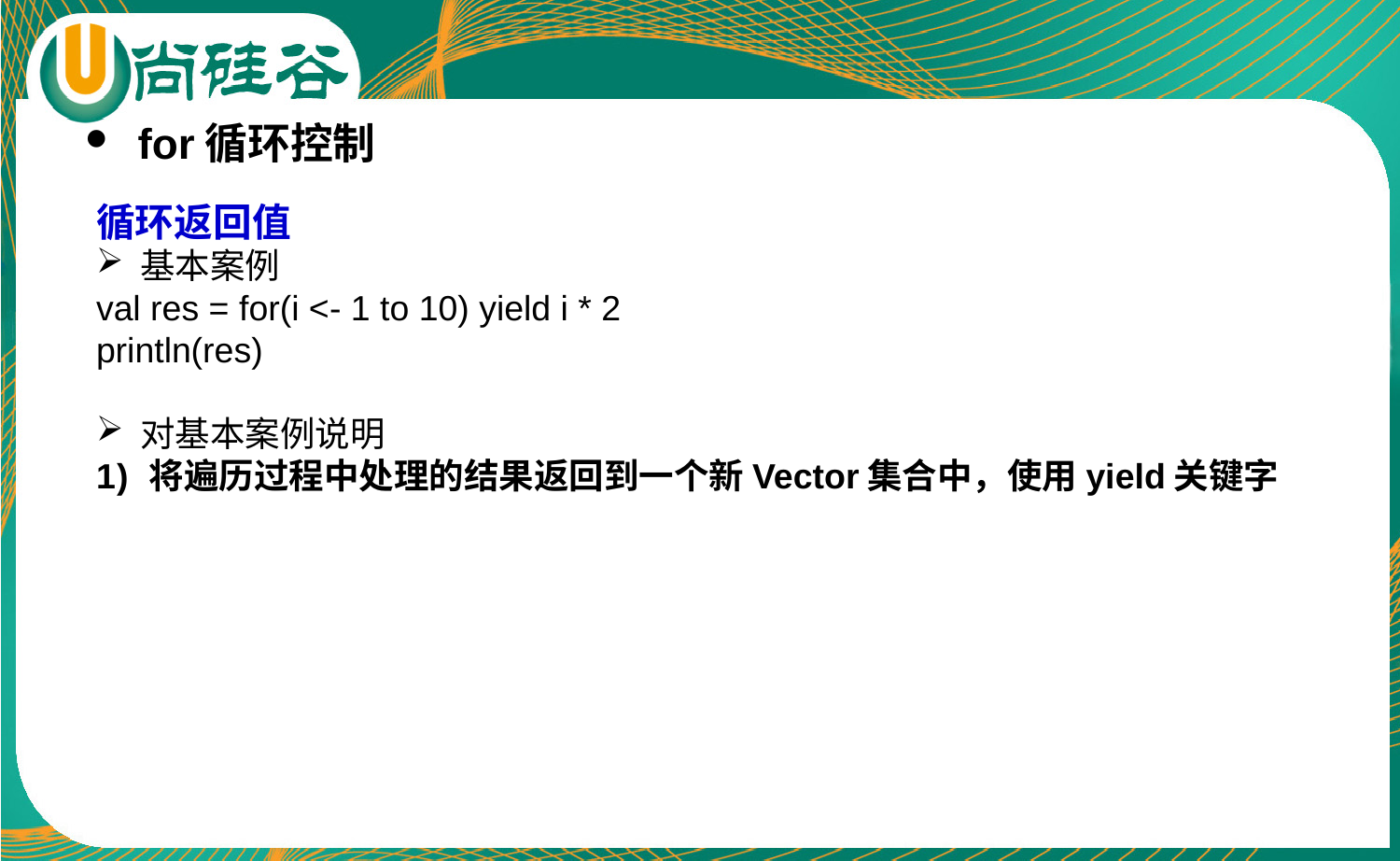

for循环控制

循环返回值
基本案例
val res = for(i <- 1 to 10) yield i * 2
println(res)

对基本案例说明
将遍历过程中处理的结果返回到一个新Vector集合中，使用yield关键字